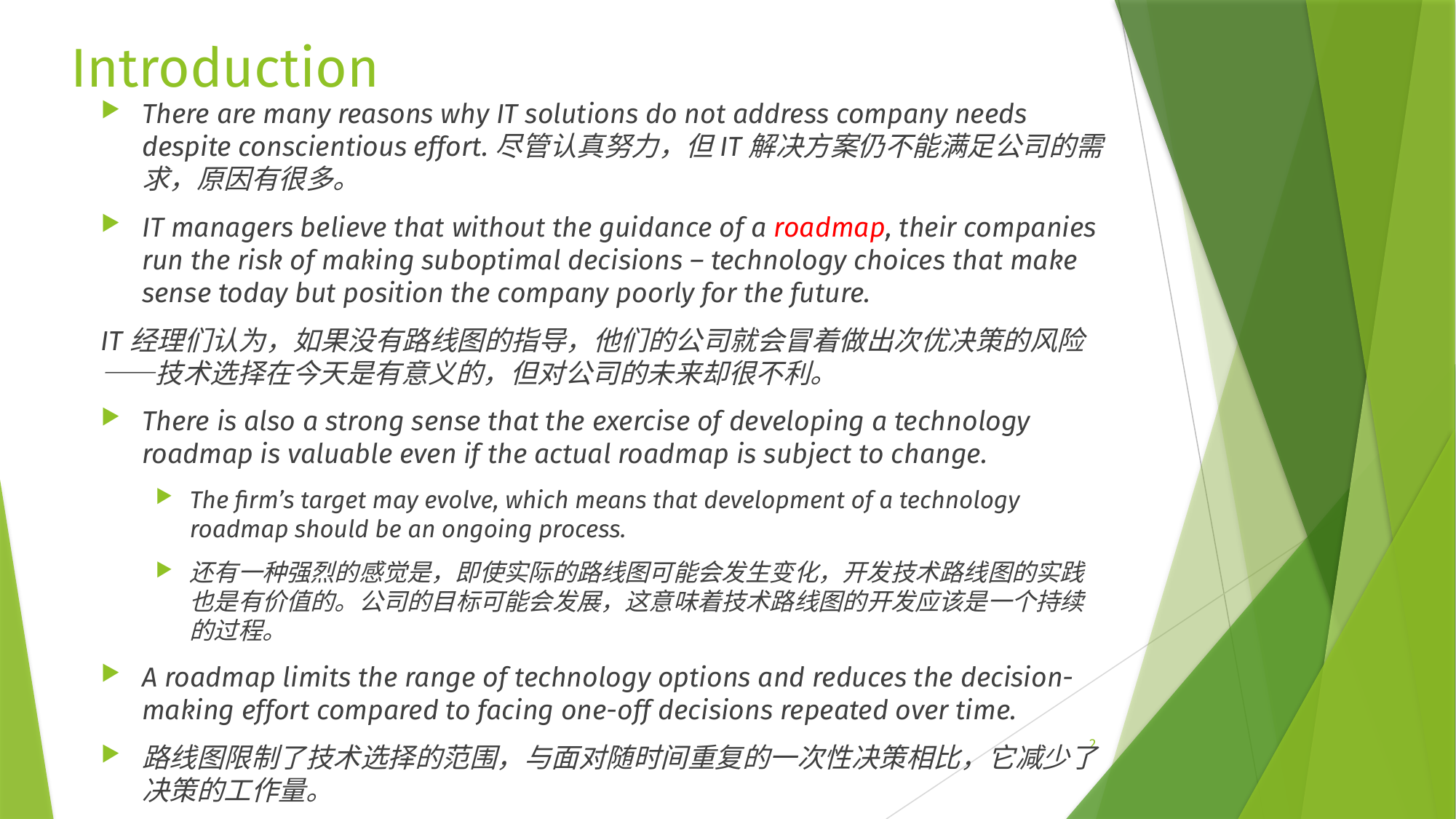

# Introduction
There are many reasons why IT solutions do not address company needs despite conscientious effort.尽管认真努力，但IT解决方案仍不能满足公司的需求，原因有很多。
IT managers believe that without the guidance of a roadmap, their companies run the risk of making suboptimal decisions – technology choices that make sense today but position the company poorly for the future.
IT经理们认为，如果没有路线图的指导，他们的公司就会冒着做出次优决策的风险——技术选择在今天是有意义的，但对公司的未来却很不利。
There is also a strong sense that the exercise of developing a technology roadmap is valuable even if the actual roadmap is subject to change.
The firm’s target may evolve, which means that development of a technology roadmap should be an ongoing process.
还有一种强烈的感觉是，即使实际的路线图可能会发生变化，开发技术路线图的实践也是有价值的。公司的目标可能会发展，这意味着技术路线图的开发应该是一个持续的过程。
A roadmap limits the range of technology options and reduces the decision-making effort compared to facing one-off decisions repeated over time.
路线图限制了技术选择的范围，与面对随时间重复的一次性决策相比，它减少了决策的工作量。

2